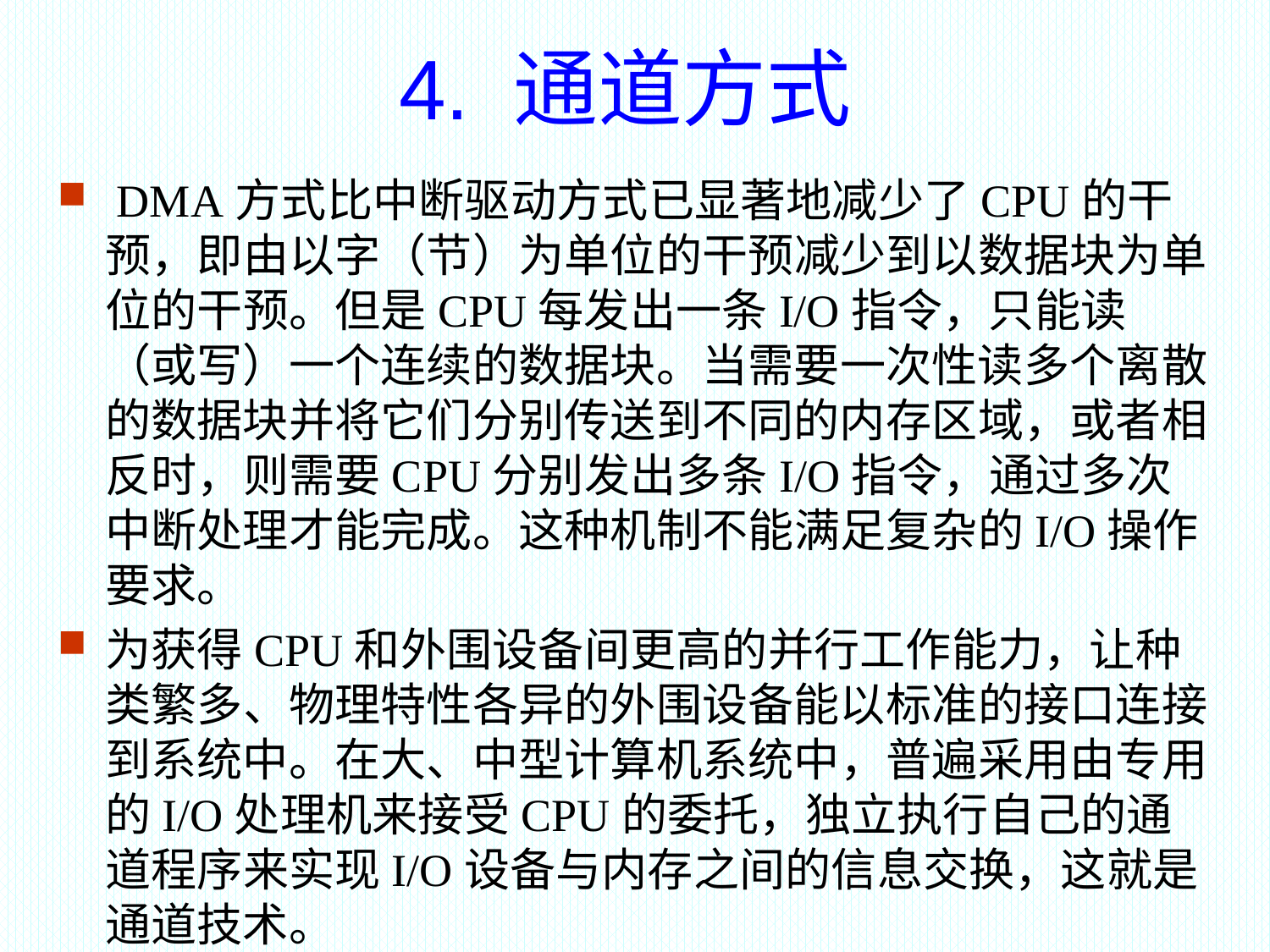

4. 通道方式
 DMA方式比中断驱动方式已显著地减少了CPU的干预，即由以字（节）为单位的干预减少到以数据块为单位的干预。但是CPU每发出一条I/O指令，只能读（或写）一个连续的数据块。当需要一次性读多个离散的数据块并将它们分别传送到不同的内存区域，或者相反时，则需要CPU分别发出多条I/O指令，通过多次中断处理才能完成。这种机制不能满足复杂的I/O操作要求。
为获得CPU和外围设备间更高的并行工作能力，让种类繁多、物理特性各异的外围设备能以标准的接口连接到系统中。在大、中型计算机系统中，普遍采用由专用的I/O处理机来接受CPU的委托，独立执行自己的通道程序来实现I/O设备与内存之间的信息交换，这就是通道技术。